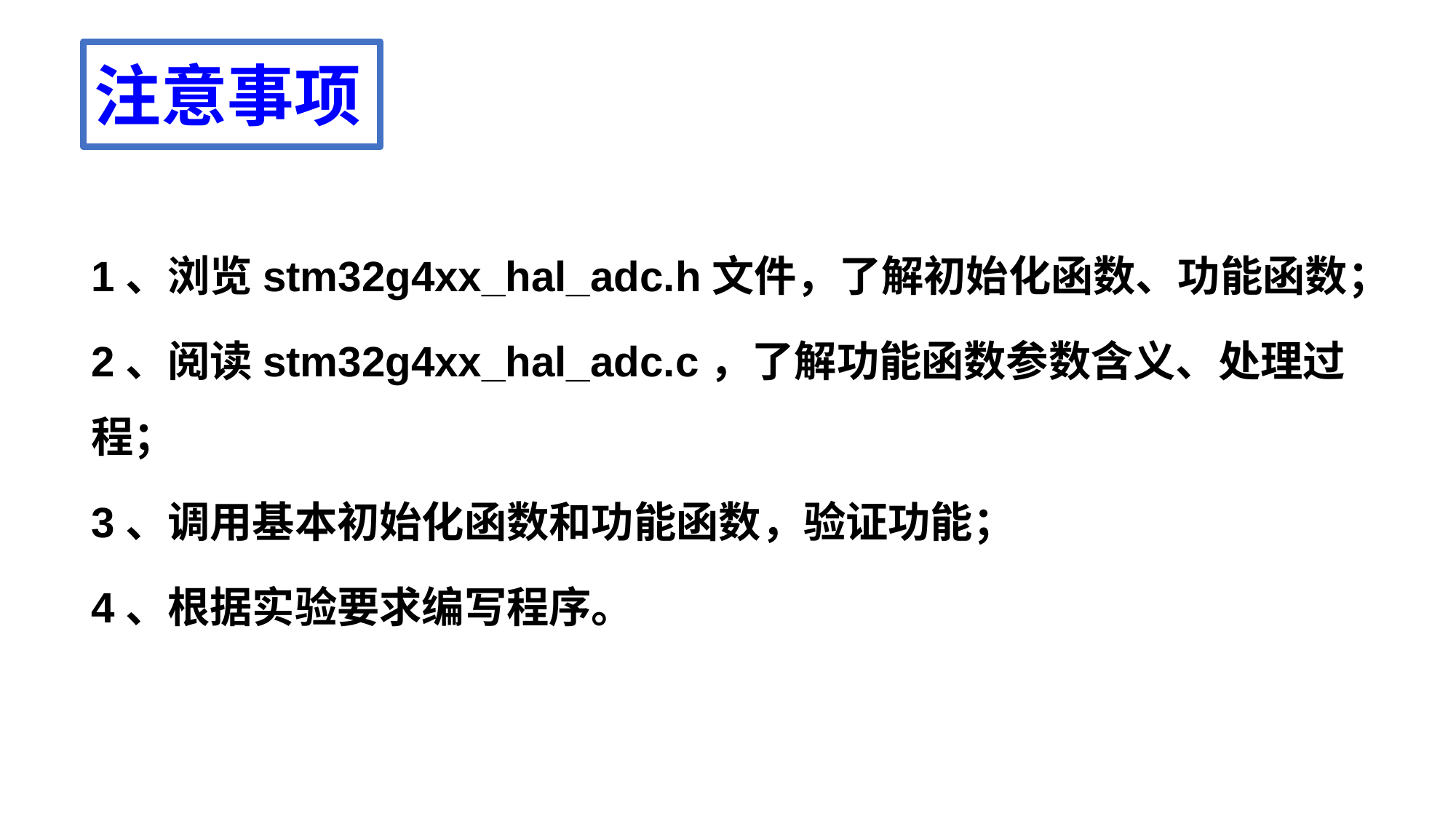

注意事项
1、浏览stm32g4xx_hal_adc.h文件，了解初始化函数、功能函数；
2、阅读stm32g4xx_hal_adc.c，了解功能函数参数含义、处理过程；
3、调用基本初始化函数和功能函数，验证功能；
4、根据实验要求编写程序。